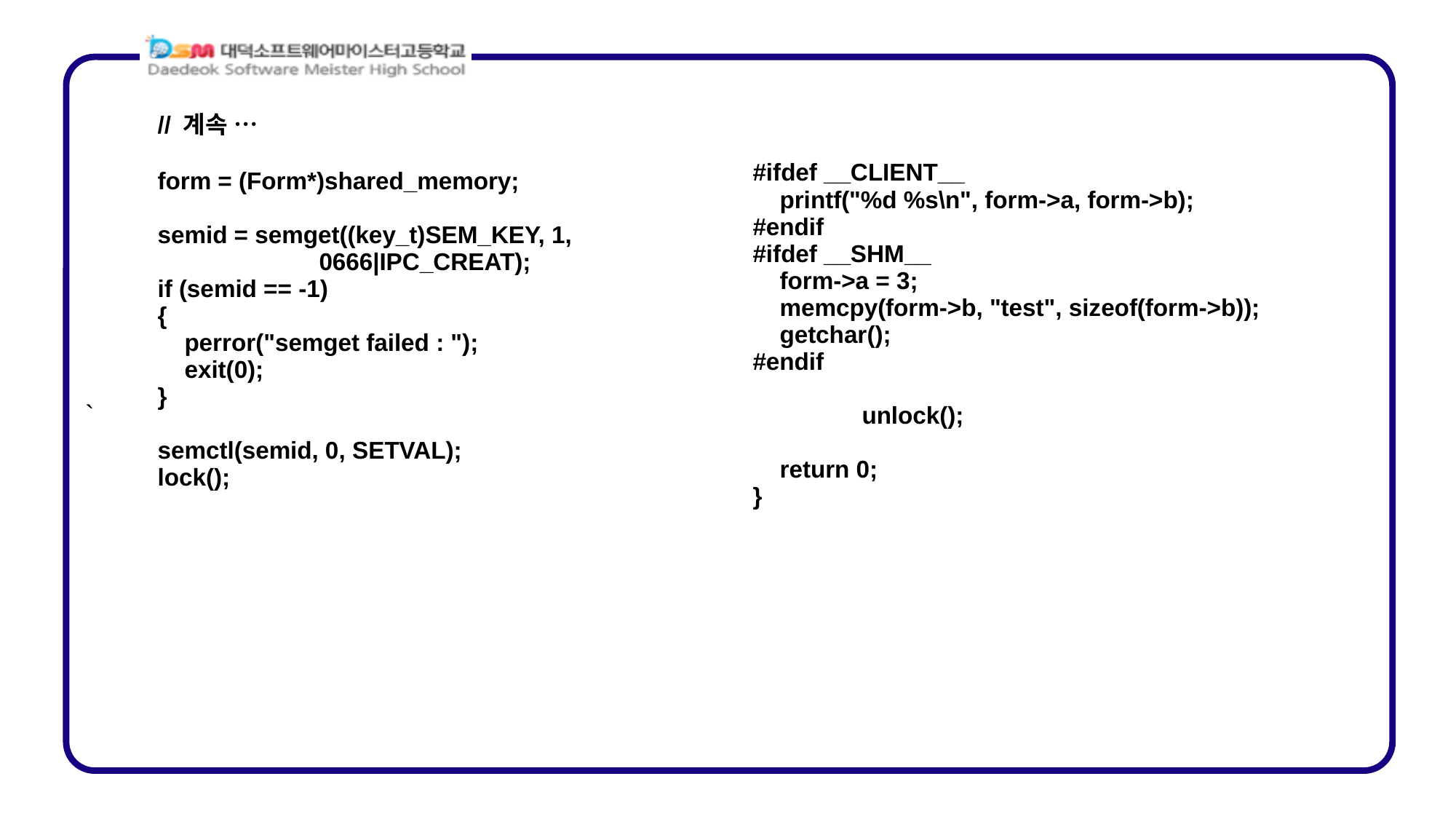

| // 계속 … form = (Form\*)shared\_memory; semid = semget((key\_t)SEM\_KEY, 1, 0666|IPC\_CREAT); if (semid == -1) { perror("semget failed : "); exit(0); } semctl(semid, 0, SETVAL); lock(); | #ifdef \_\_CLIENT\_\_ printf("%d %s\n", form->a, form->b); #endif #ifdef \_\_SHM\_\_ form->a = 3; memcpy(form->b, "test", sizeof(form->b)); getchar(); #endif unlock(); return 0; } |
| --- | --- |